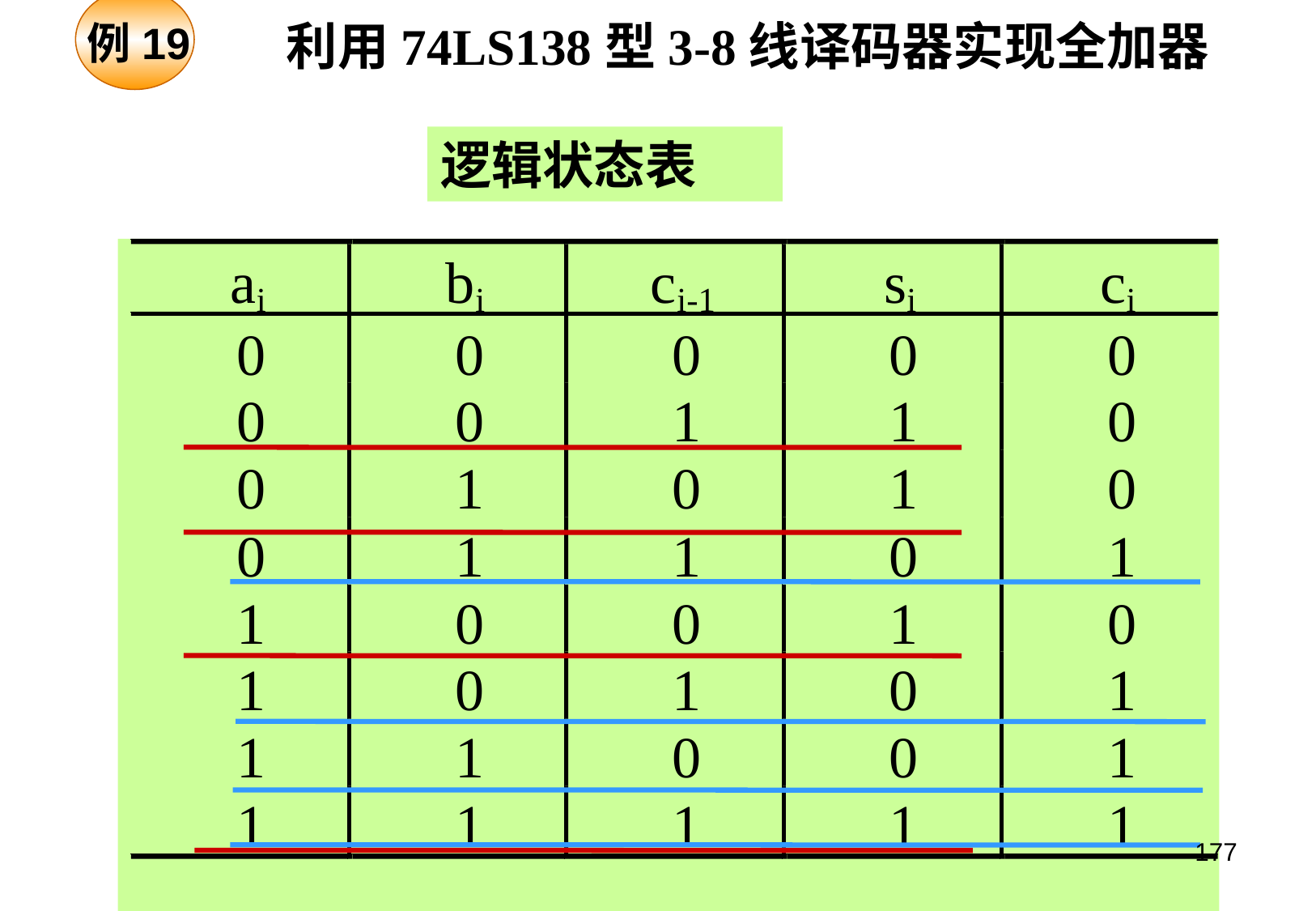

例19
利用74LS138型3-8线译码器实现全加器
逻辑状态表

a
b
c
s
c
i
i
i-1
i
i

0
0
0
0
0

0
0
1
1
0

0
1
0
1
0

0
1
1
0
1

1
0
0
1
0

1
0
1
0
1

1
1
0
0
1

1
1
1
1
1

177